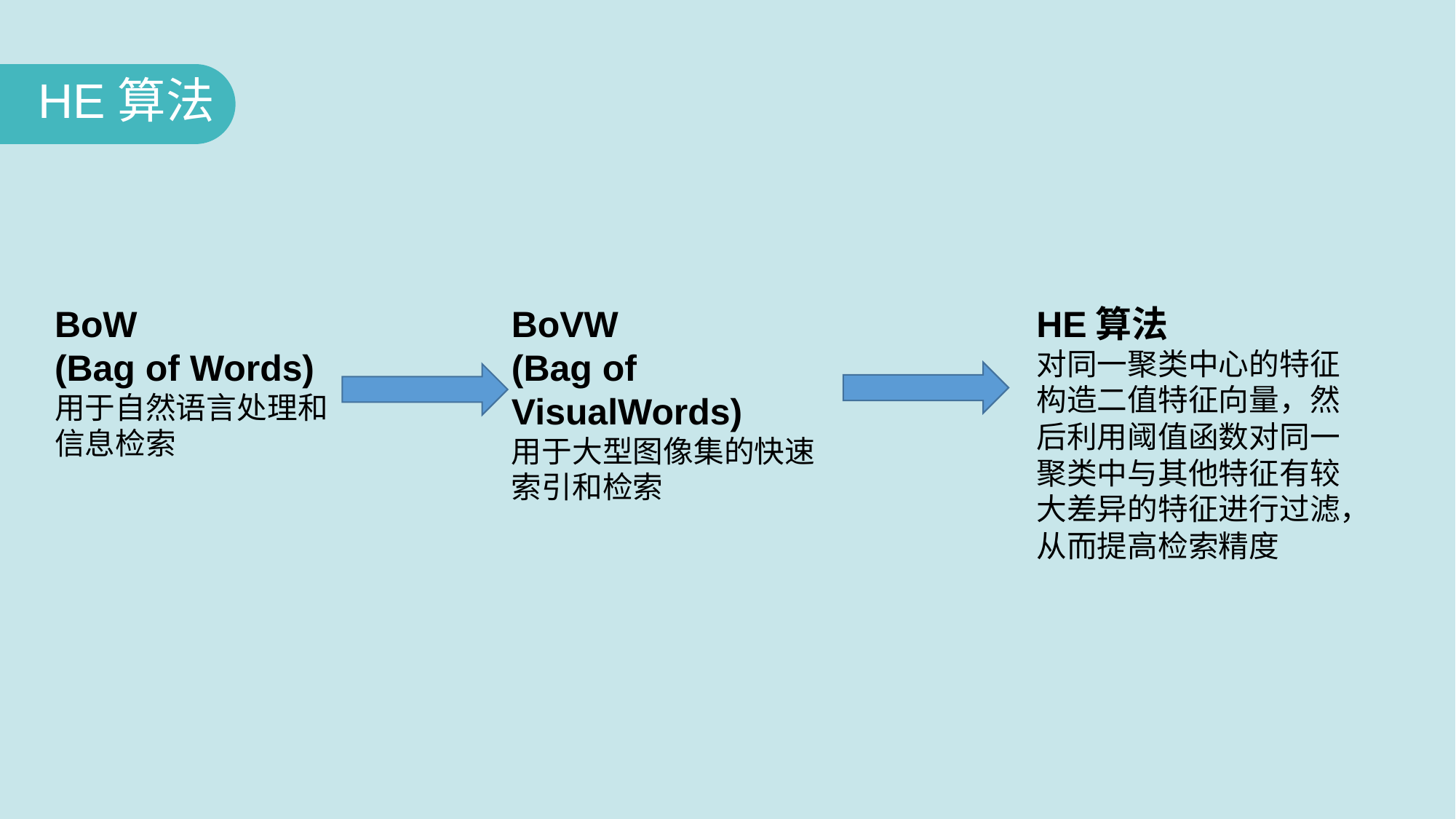

HE算法

BoW
(Bag of Words)
用于自然语言处理和信息检索
BoVW
(Bag of VisualWords)
用于大型图像集的快速索引和检索
HE算法
对同一聚类中心的特征构造二值特征向量，然后利用阈值函数对同一聚类中与其他特征有较大差异的特征进行过滤，从而提高检索精度